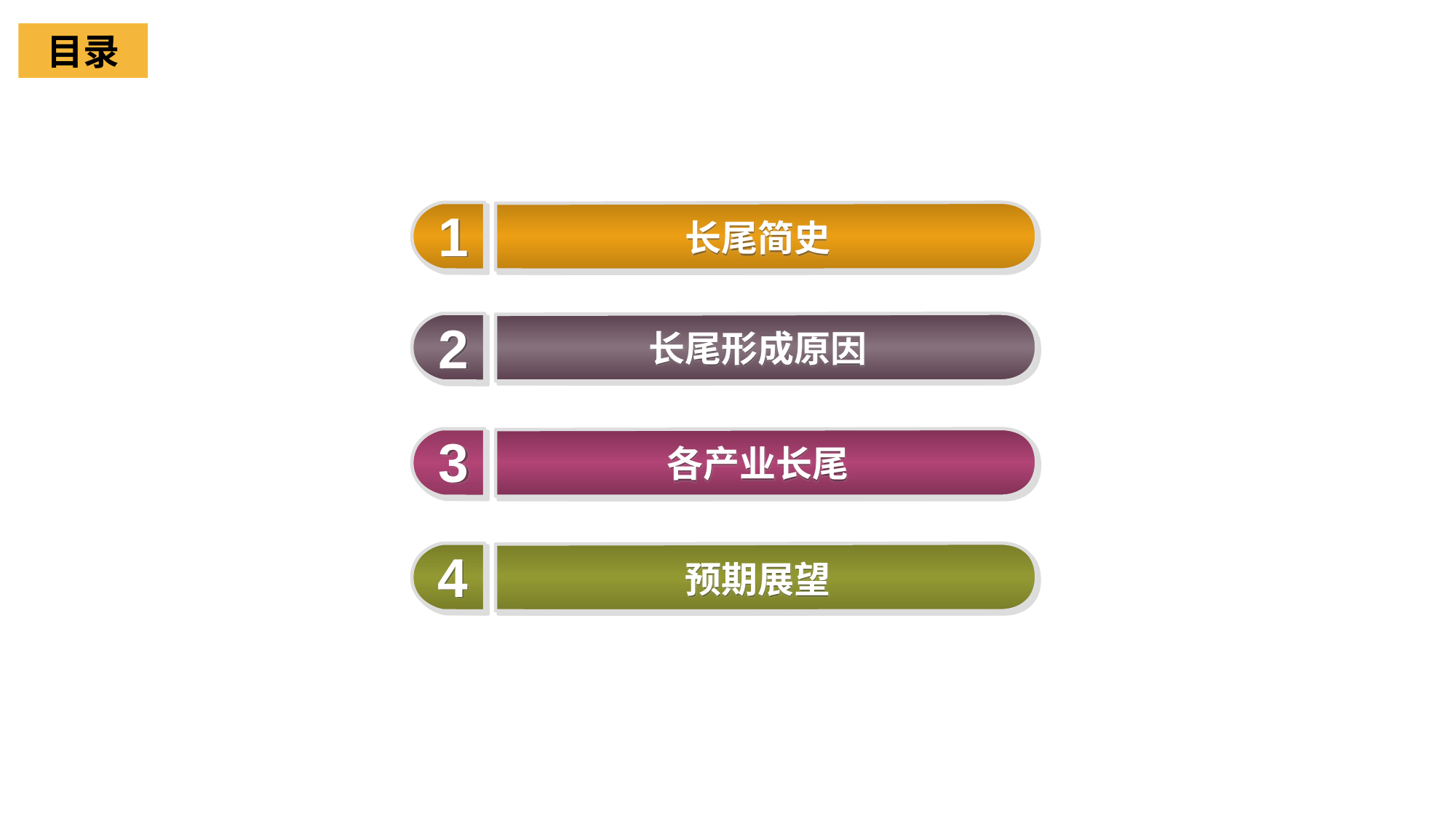

目录
1

长尾简史
2

长尾形成原因
3

各产业长尾
4

预期展望